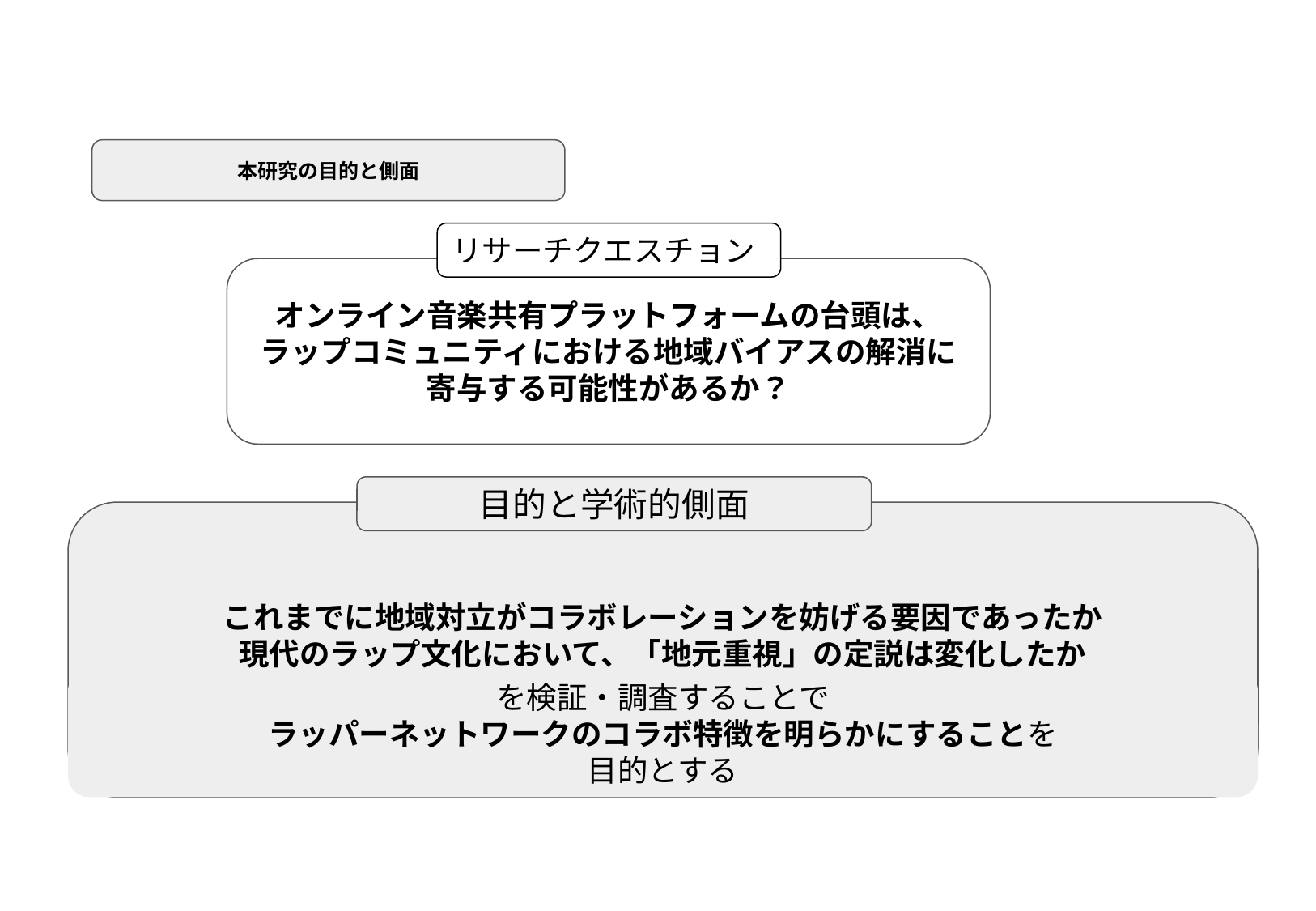

本研究の目的と側面
リサーチクエスチョン
オンライン音楽共有プラットフォームの台頭は、
ラップコミュニティにおける地域バイアスの解消に
寄与する可能性があるか？
目的と学術的側面
これまでに地域対立がコラボレーションを妨げる要因であったか
現代のラップ文化において、「地元重視」の定説は変化したか

を検証・調査することで
ラッパーネットワークのコラボ特徴を明らかにすることを
目的とする